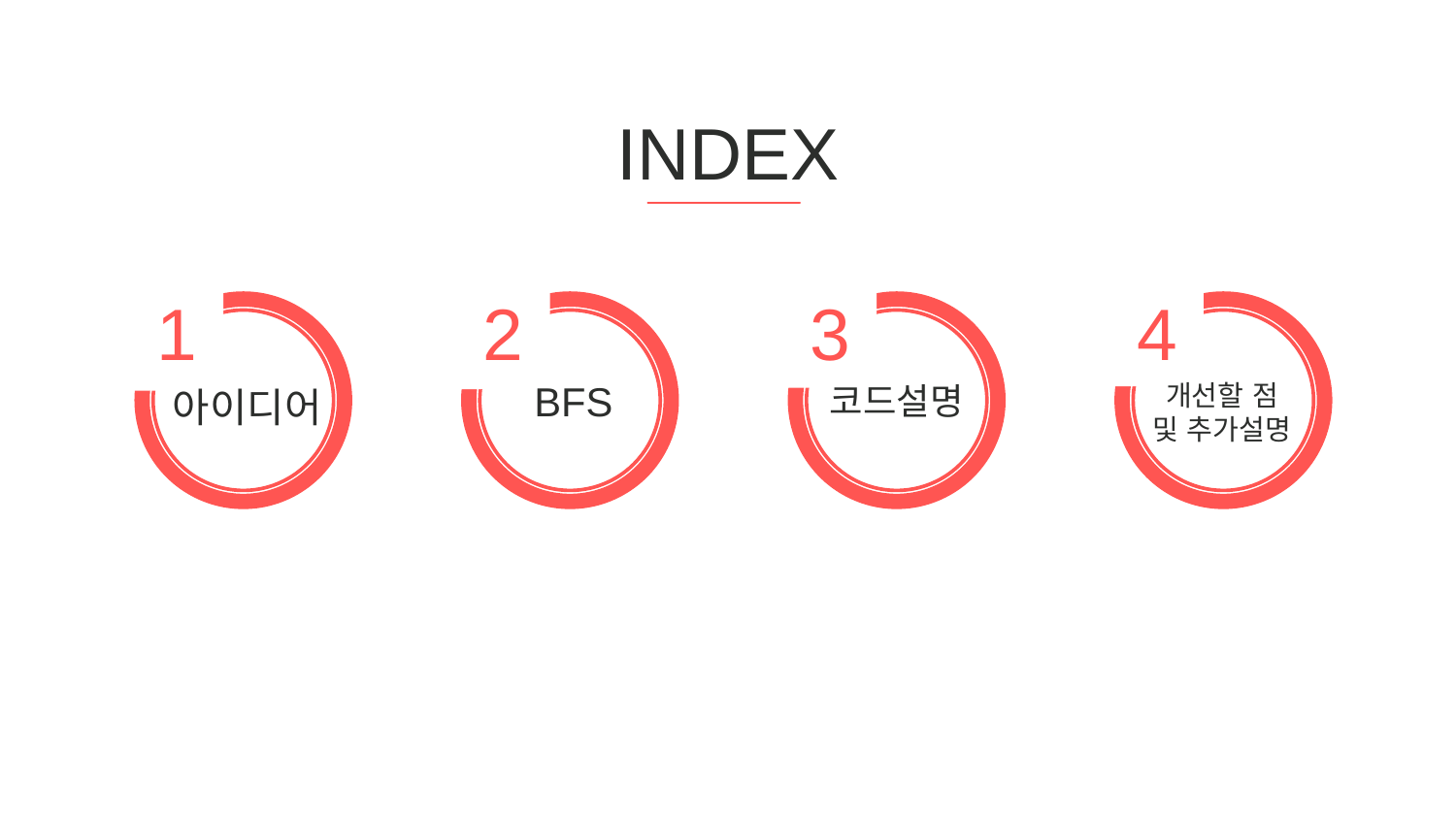

INDEX
BFS
코드설명
개선할 점
및 추가설명
아이디어